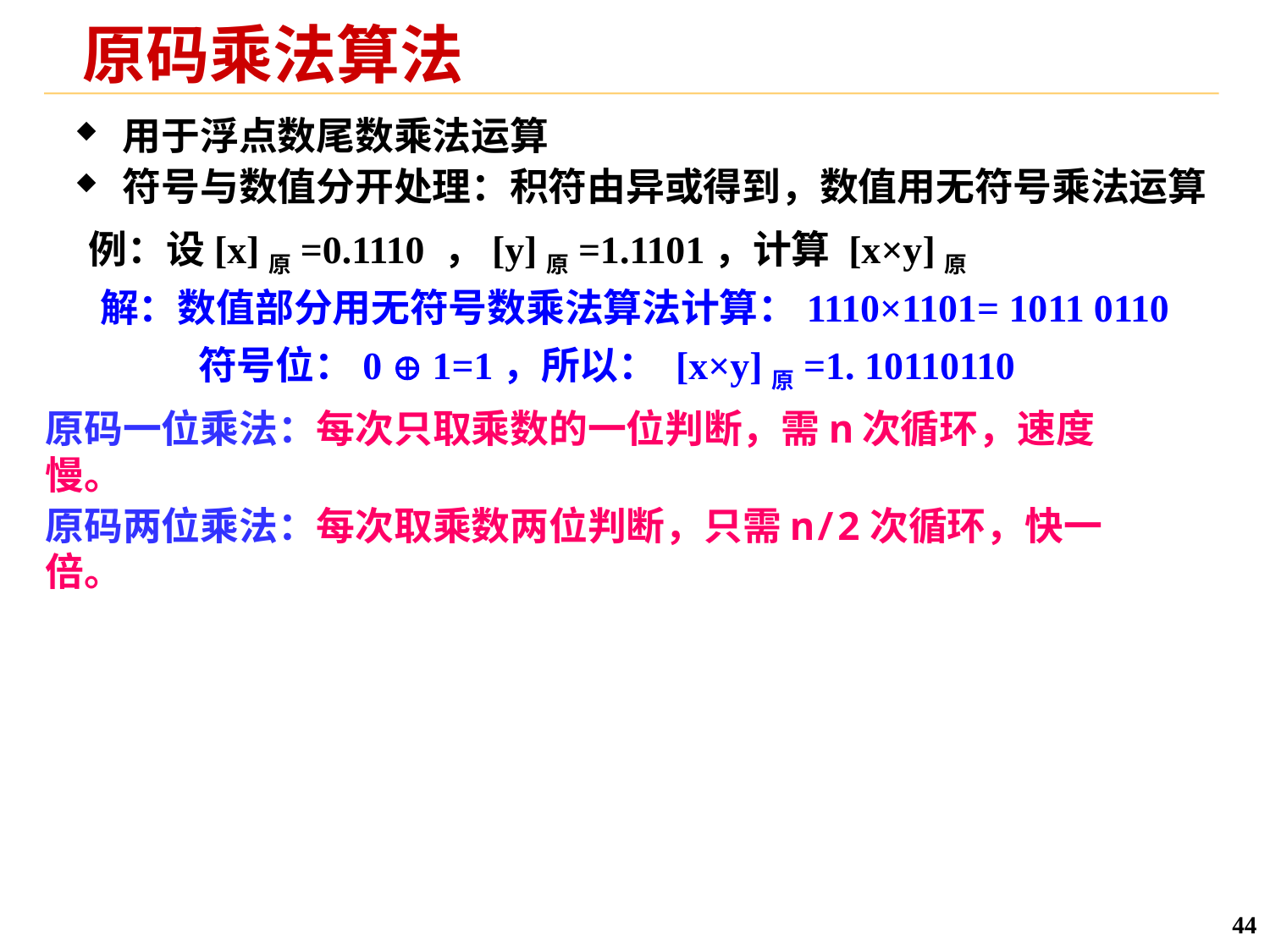

# 原码乘法算法
用于浮点数尾数乘法运算
符号与数值分开处理：积符由异或得到，数值用无符号乘法运算
例：设[x]原=0.1110 ，[y]原=1.1101，计算 [x×y]原
解：数值部分用无符号数乘法算法计算：1110×1101= 1011 0110
          符号位：0 ⊕ 1=1，所以： [x×y]原=1. 10110110

原码一位乘法：每次只取乘数的一位判断，需n次循环，速度慢。
原码两位乘法：每次取乘数两位判断，只需n/2次循环，快一倍。
44